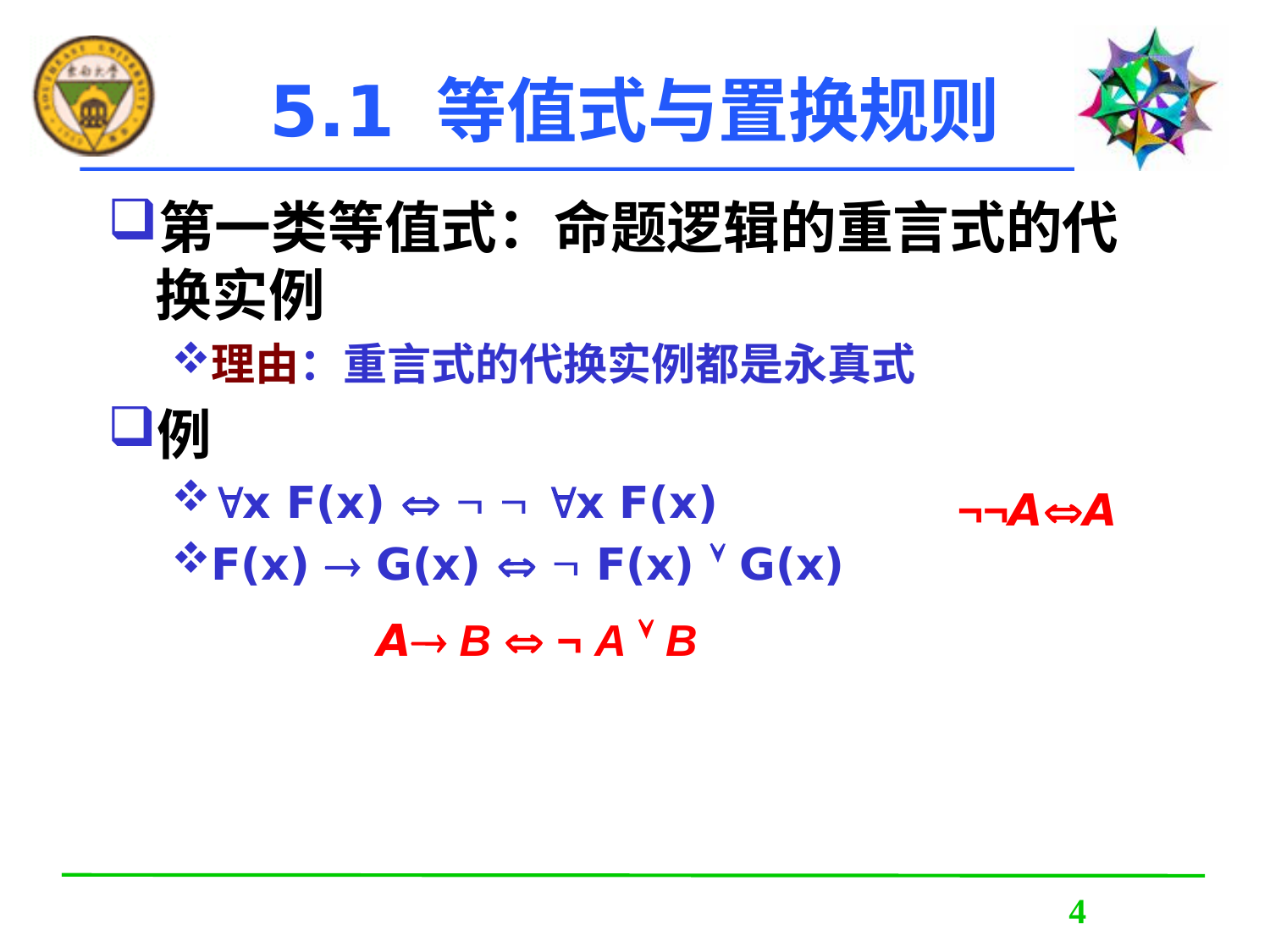

5.1 等值式与置换规则
第一类等值式：命题逻辑的重言式的代换实例
理由：重言式的代换实例都是永真式
例
∀x F(x) ⇔ ¬ ¬ ∀x F(x)
F(x) → G(x) ⇔ ¬ F(x) ∨ G(x)
¬¬A⇔A
A→ B ⇔ ¬ A ∨ B